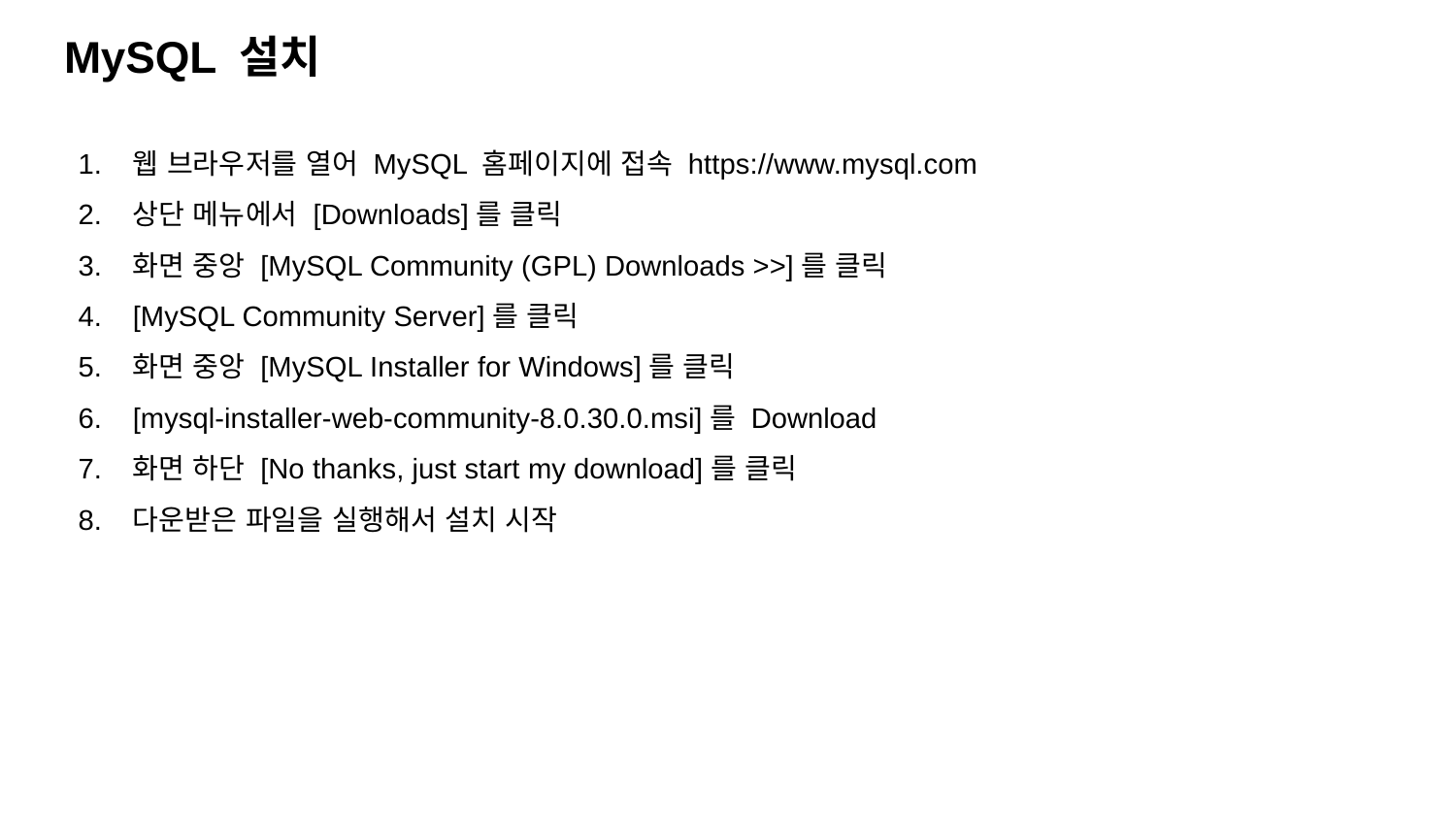

# MySQL 설치
웹 브라우저를 열어 MySQL 홈페이지에 접속 https://www.mysql.com
상단 메뉴에서 [Downloads]를 클릭
화면 중앙 [MySQL Community (GPL) Downloads >>]를 클릭
[MySQL Community Server]를 클릭
화면 중앙 [MySQL Installer for Windows]를 클릭
[mysql-installer-web-community-8.0.30.0.msi]를 Download
화면 하단 [No thanks, just start my download]를 클릭
다운받은 파일을 실행해서 설치 시작